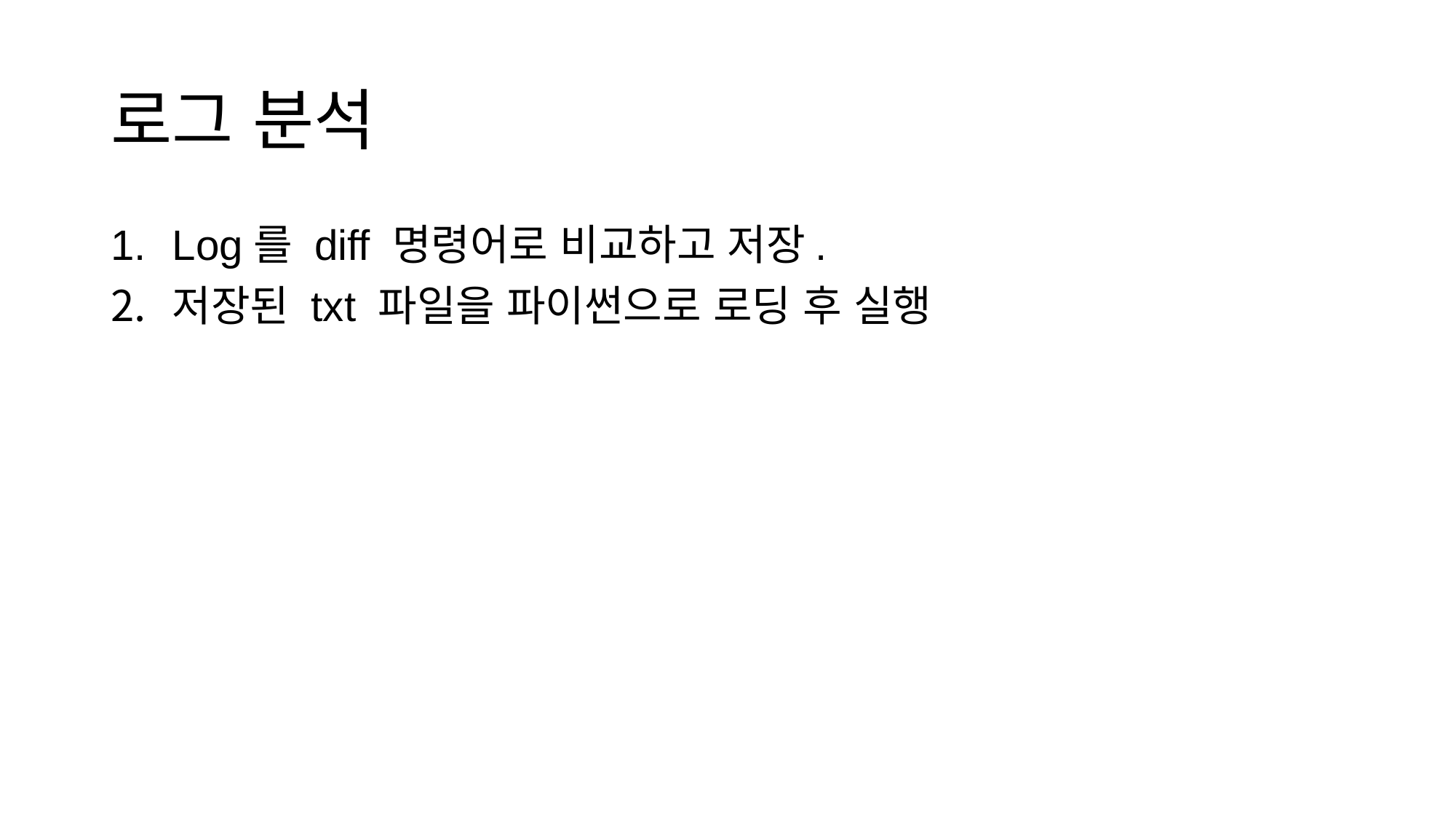

# 로그 분석
Log를 diff 명령어로 비교하고 저장.
저장된 txt 파일을 파이썬으로 로딩 후 실행